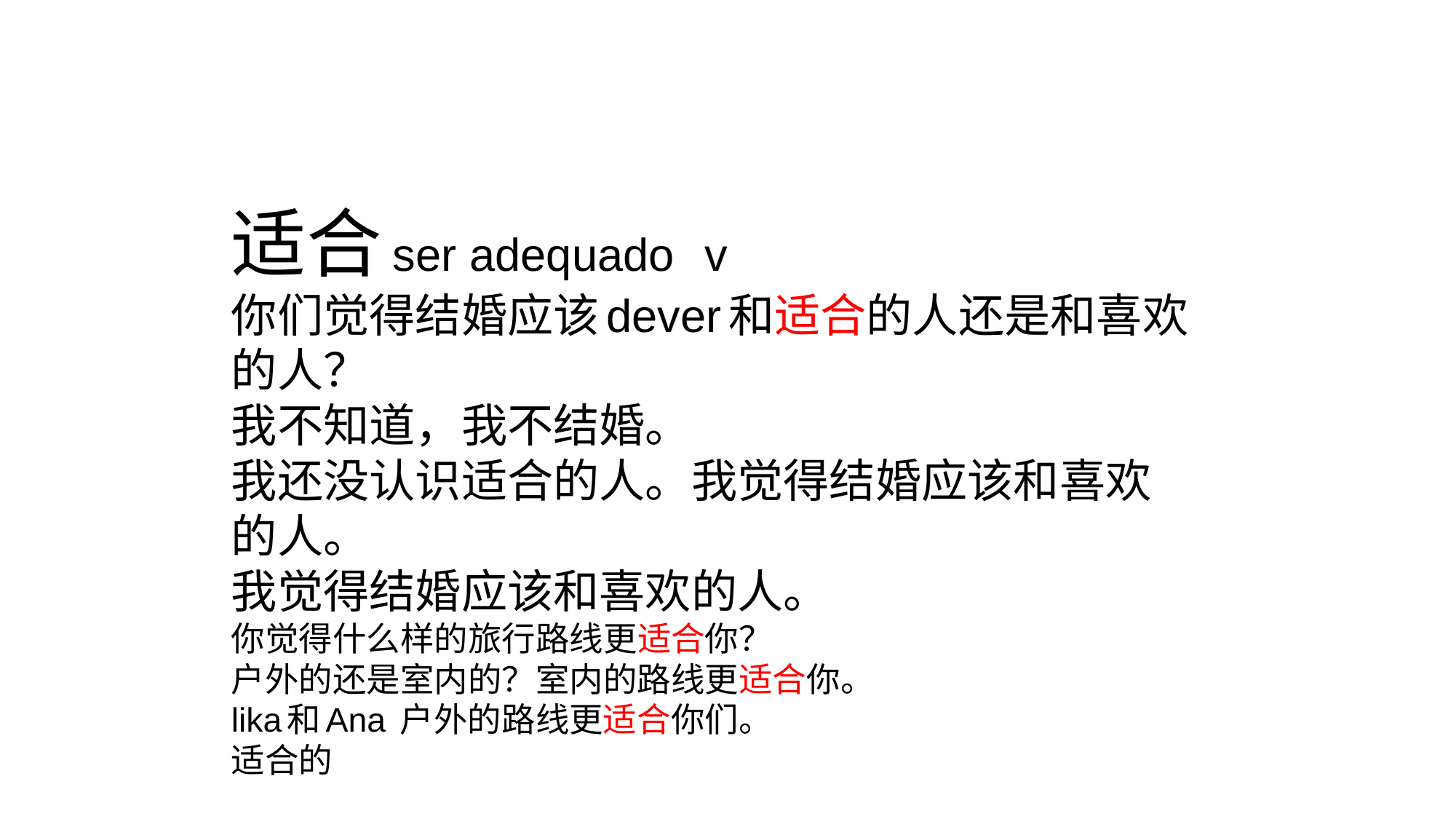

# 适合ser adequado	v 你们觉得结婚应该dever和适合的人还是和喜欢的人？ 我不知道，我不结婚。 我还没认识适合的人。我觉得结婚应该和喜欢的人。 我觉得结婚应该和喜欢的人。 你觉得什么样的旅行路线更适合你？ 户外的还是室内的？室内的路线更适合你。 lika和Ana 户外的路线更适合你们。 适合的